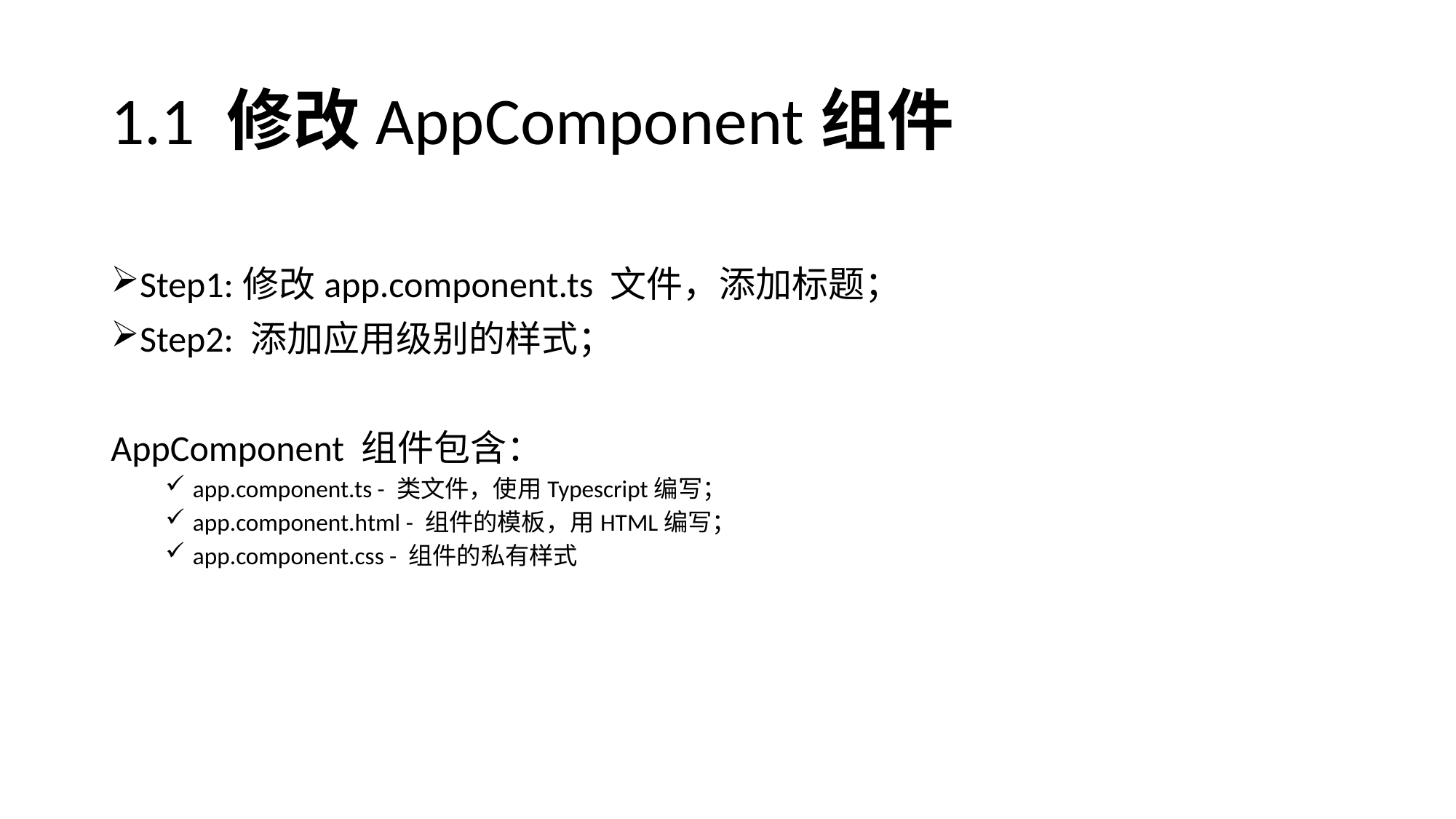

# 1.1 修改AppComponent组件

Step1:修改app.component.ts 文件，添加标题；
Step2: 添加应用级别的样式；

AppComponent 组件包含：
app.component.ts - 类文件，使用Typescript编写；
app.component.html - 组件的模板，用HTML编写；
app.component.css - 组件的私有样式